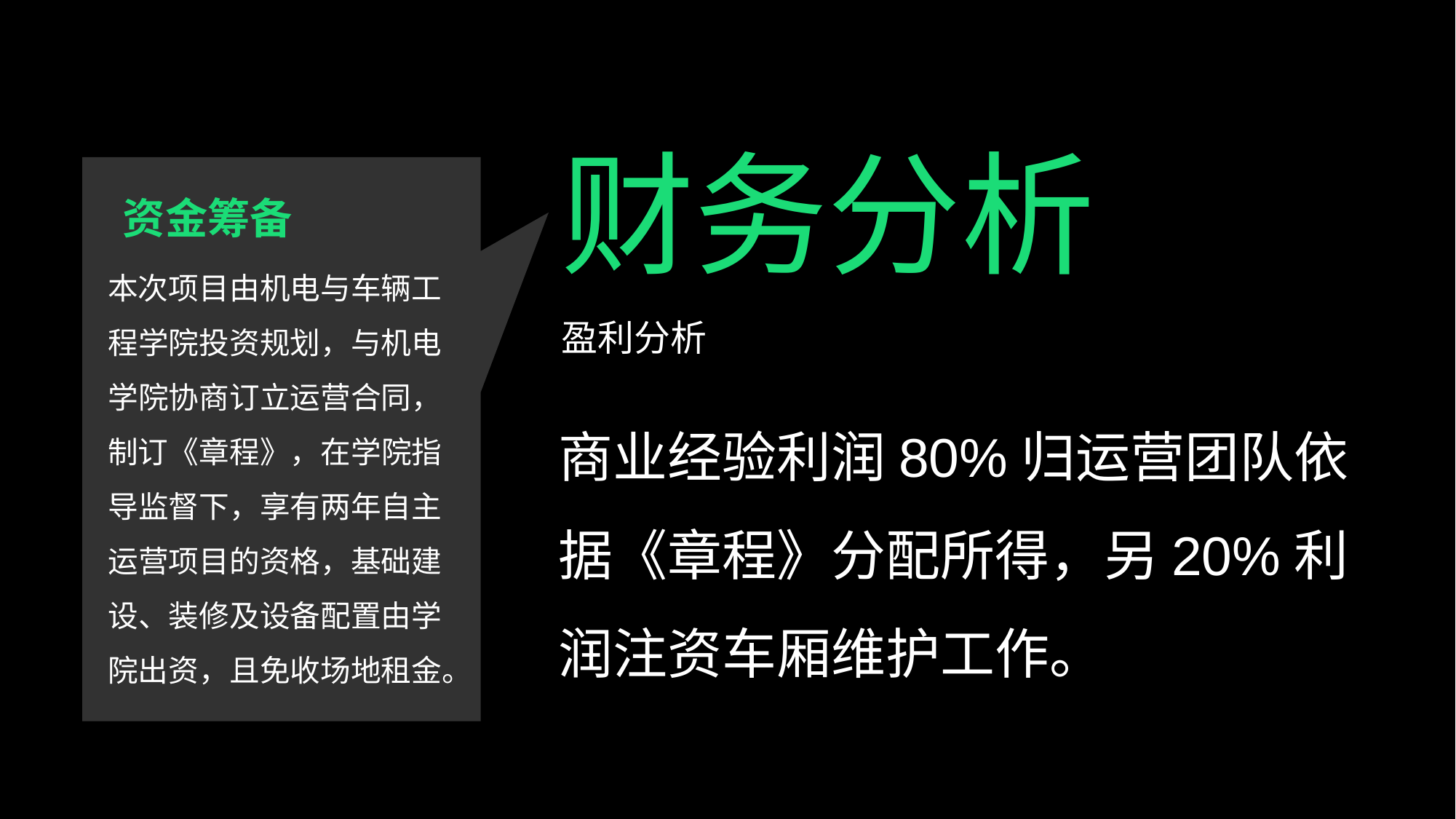

财务分析

资金筹备
本次项目由机电与车辆工程学院投资规划，与机电学院协商订立运营合同，制订《章程》，在学院指导监督下，享有两年自主运营项目的资格，基础建设、装修及设备配置由学院出资，且免收场地租金。
盈利分析
商业经验利润80%归运营团队依据《章程》分配所得，另20%利润注资车厢维护工作。